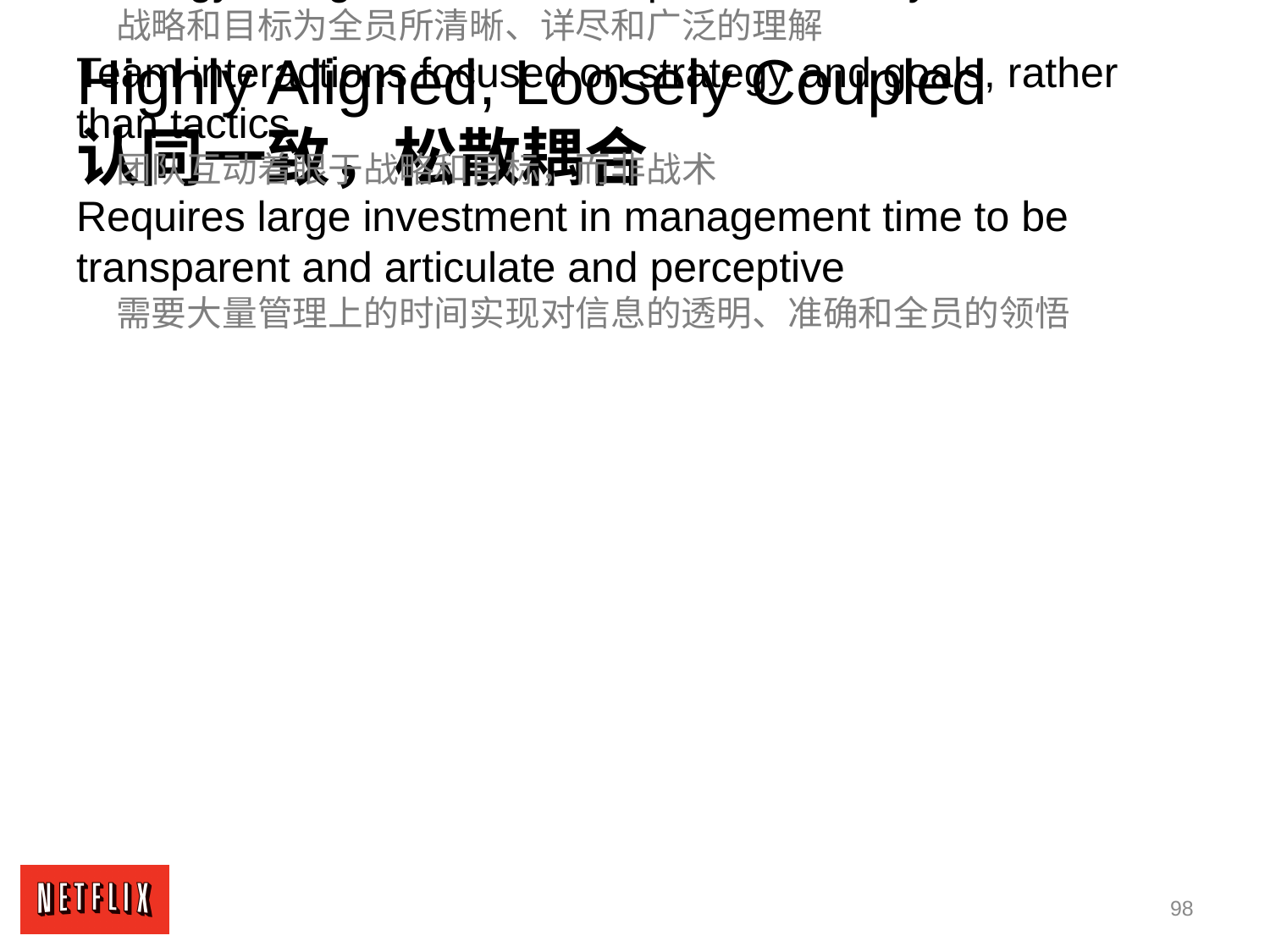

Highly Aligned, Loosely Coupled
认同一致，松散耦合
Highly Aligned认同一致
Strategy and goals are clear, specific, broadly understood
    战略和目标为全员所清晰、详尽和广泛的理解
Team interactions focused on strategy and goals, rather than tactics
    团队互动着眼于战略和目标，而非战术
Requires large investment in management time to be transparent and articulate and perceptive
    需要大量管理上的时间实现对信息的透明、准确和全员的领悟
98